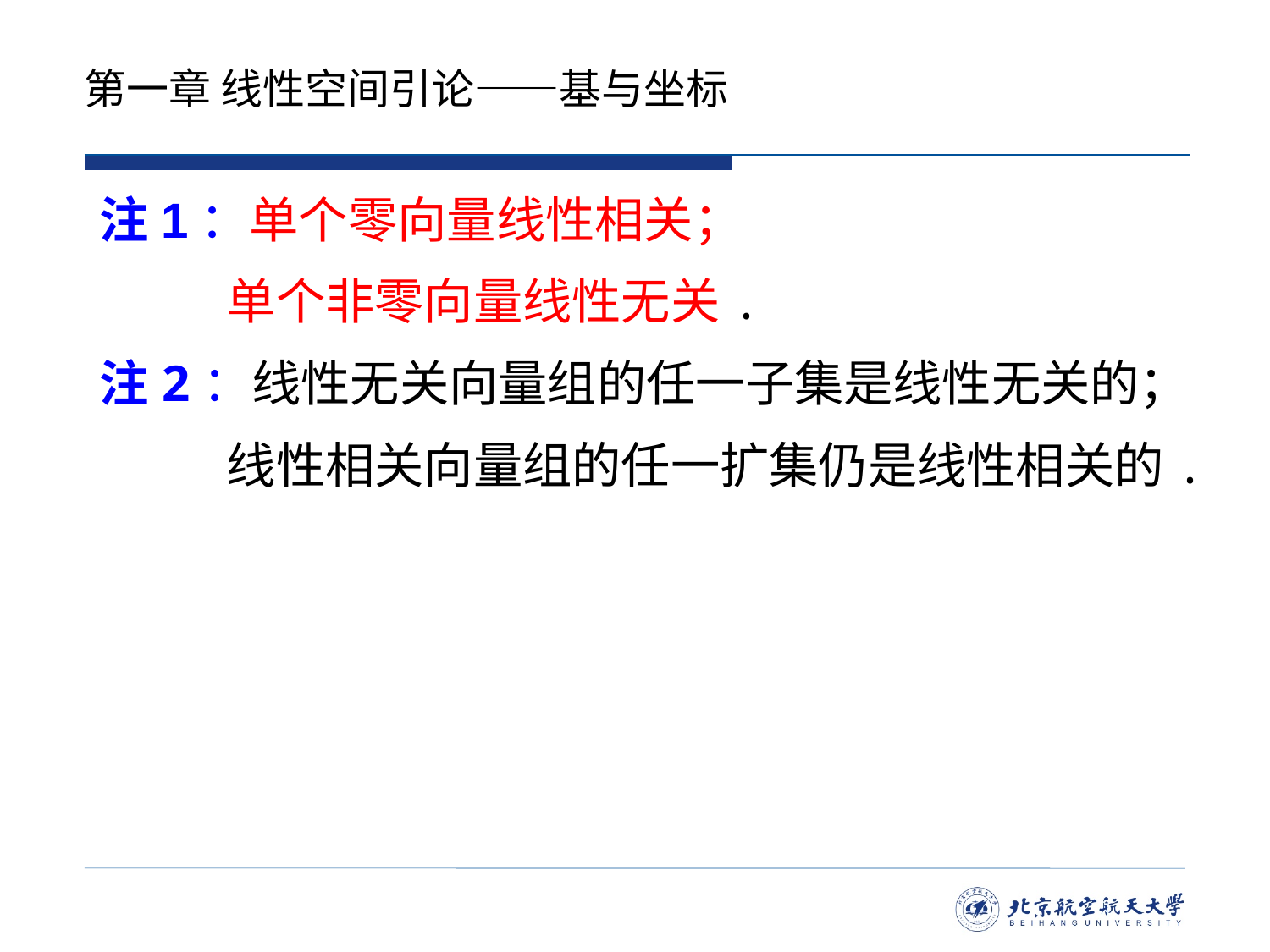

# 第一章 线性空间引论——基与坐标
注1：单个零向量线性相关；
	单个非零向量线性无关.
注2：线性无关向量组的任一子集是线性无关的；
	线性相关向量组的任一扩集仍是线性相关的.